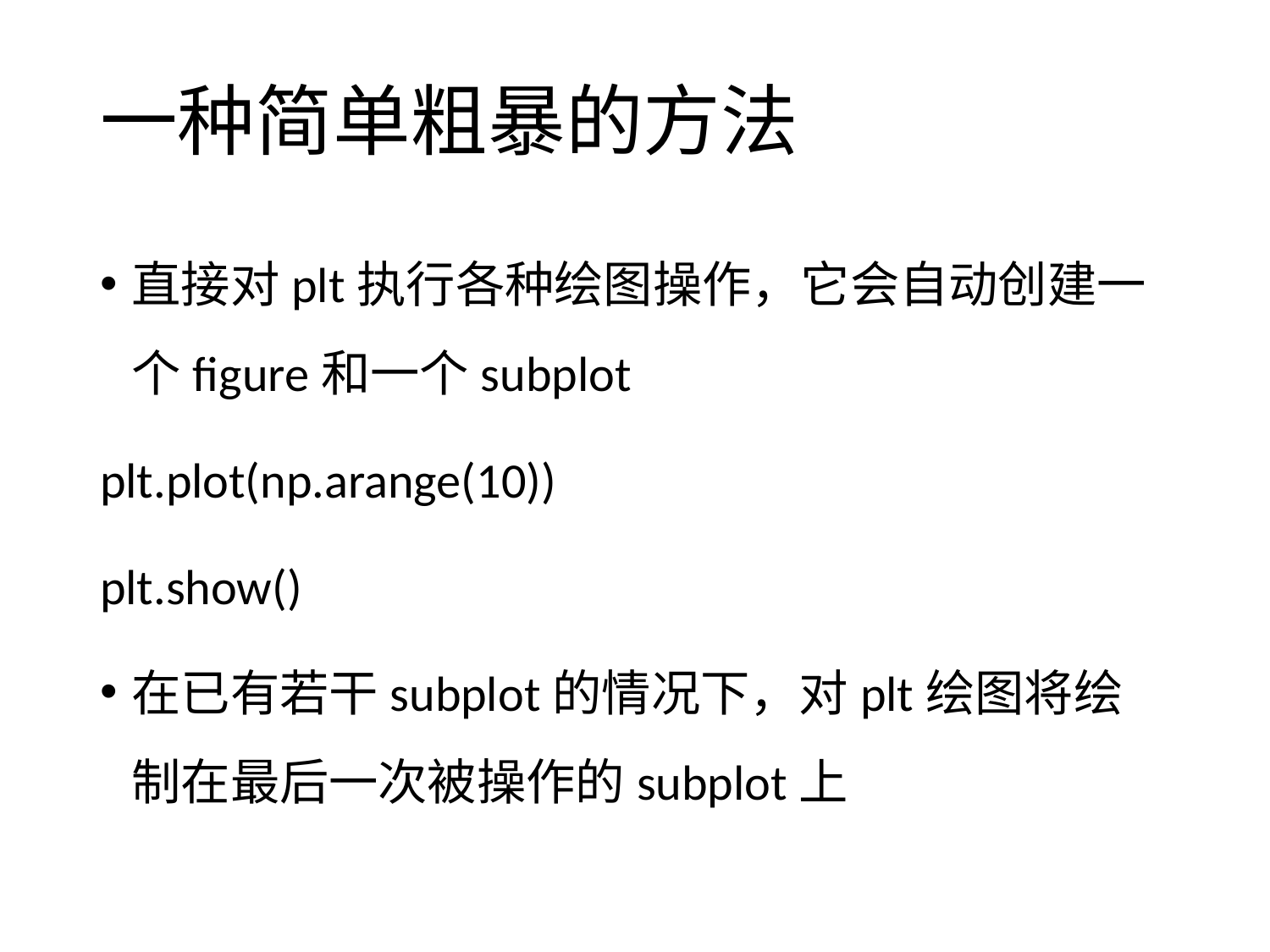

# 一种简单粗暴的方法
直接对plt执行各种绘图操作，它会自动创建一个figure和一个subplot
plt.plot(np.arange(10))
plt.show()
在已有若干subplot的情况下，对plt绘图将绘制在最后一次被操作的subplot上